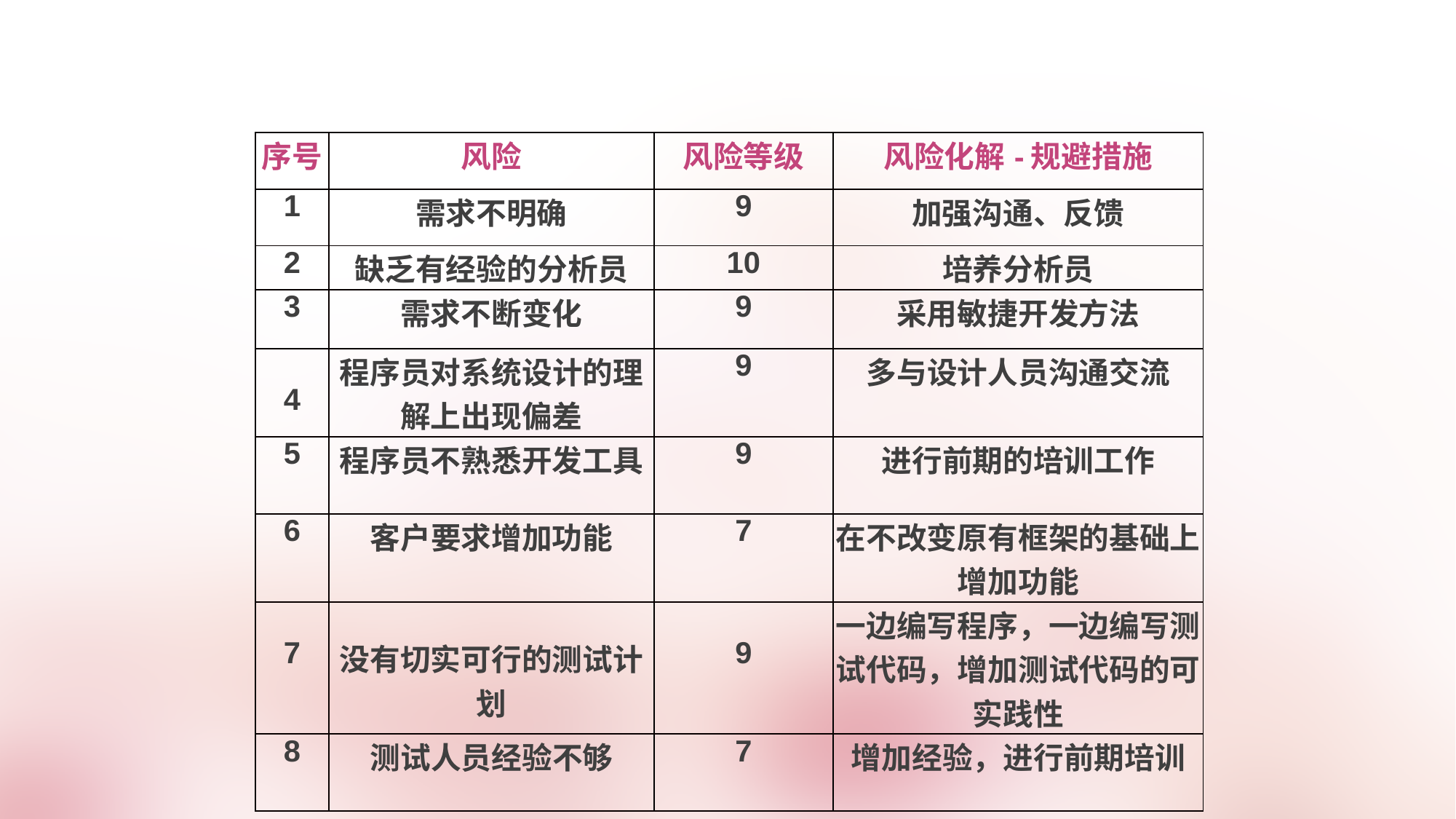

| 序号 | 风险 | 风险等级 | 风险化解-规避措施 |
| --- | --- | --- | --- |
| 1 | 需求不明确 | 9 | 加强沟通、反馈 |
| 2 | 缺乏有经验的分析员 | 10 | 培养分析员 |
| 3 | 需求不断变化 | 9 | 采用敏捷开发方法 |
| 4 | 程序员对系统设计的理解上出现偏差 | 9 | 多与设计人员沟通交流 |
| 5 | 程序员不熟悉开发工具 | 9 | 进行前期的培训工作 |
| 6 | 客户要求增加功能 | 7 | 在不改变原有框架的基础上增加功能 |
| 7 | 没有切实可行的测试计划 | 9 | 一边编写程序，一边编写测试代码，增加测试代码的可实践性 |
| 8 | 测试人员经验不够 | 7 | 增加经验，进行前期培训 |